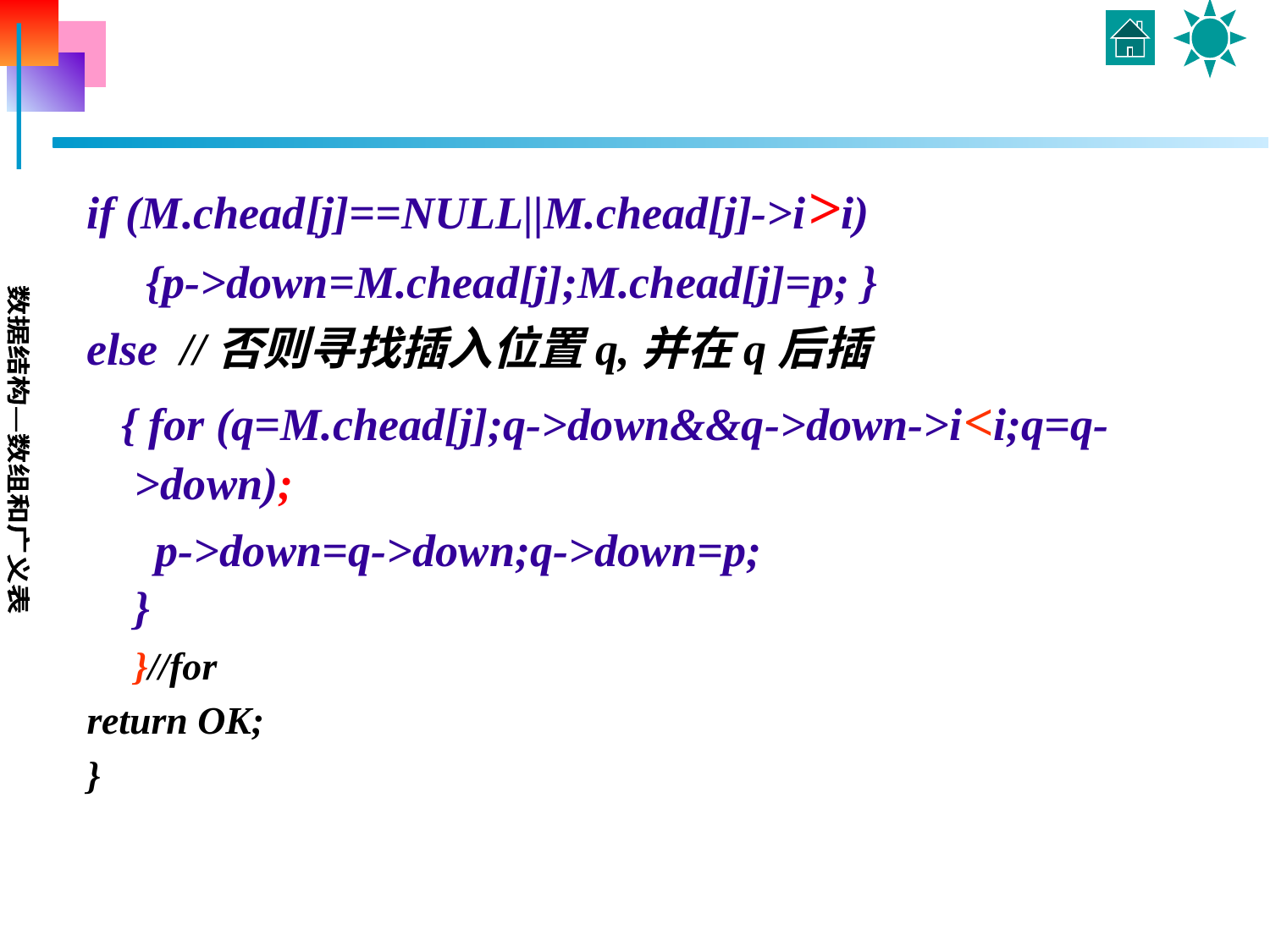

#
if (M.chead[j]==NULL||M.chead[j]->i>i)
	 {p->down=M.chead[j];M.chead[j]=p; }
else  //否则寻找插入位置q,并在q后插
   { for (q=M.chead[j];q->down&&q->down->i<i;q=q->down);
      p->down=q->down;q->down=p;
}
	}//for
return OK;
}

66